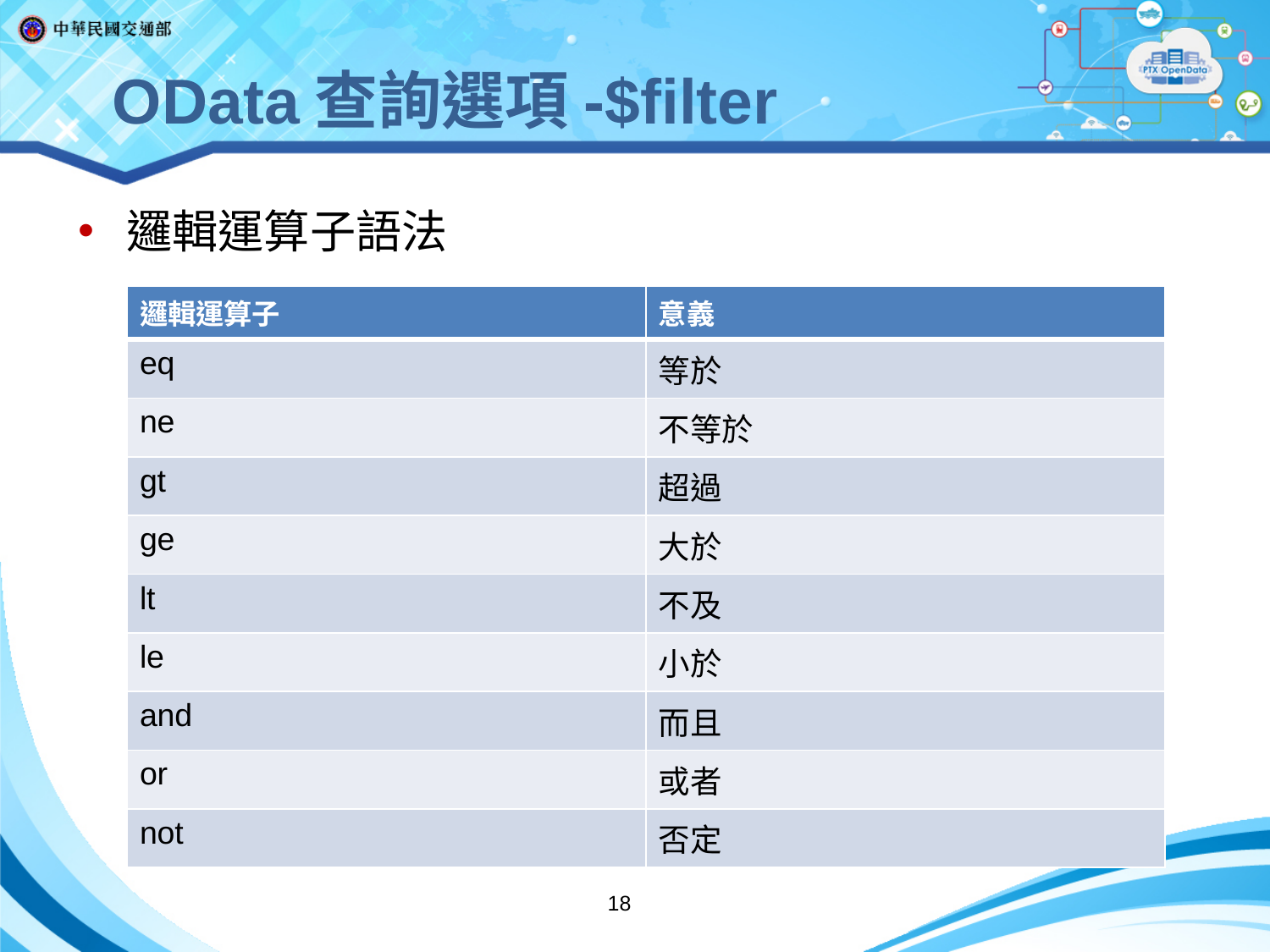

OData查詢選項-$filter
邏輯運算子語法
| 邏輯運算子 | 意義 |
| --- | --- |
| eq | 等於 |
| ne | 不等於 |
| gt | 超過 |
| ge | 大於 |
| lt | 不及 |
| le | 小於 |
| and | 而且 |
| or | 或者 |
| not | 否定 |
18